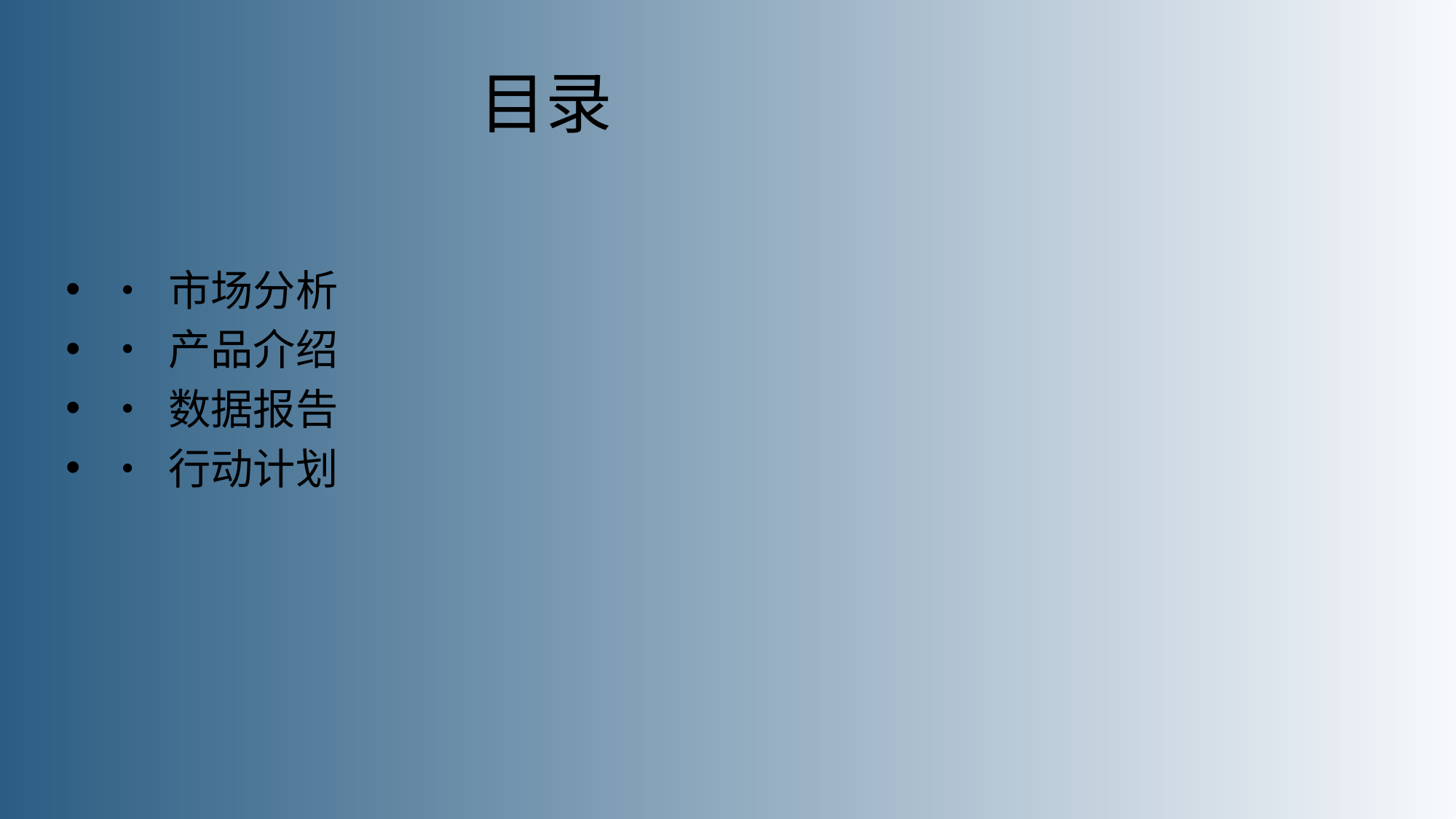

# 目录

• 市场分析
• 产品介绍
• 数据报告
• 行动计划